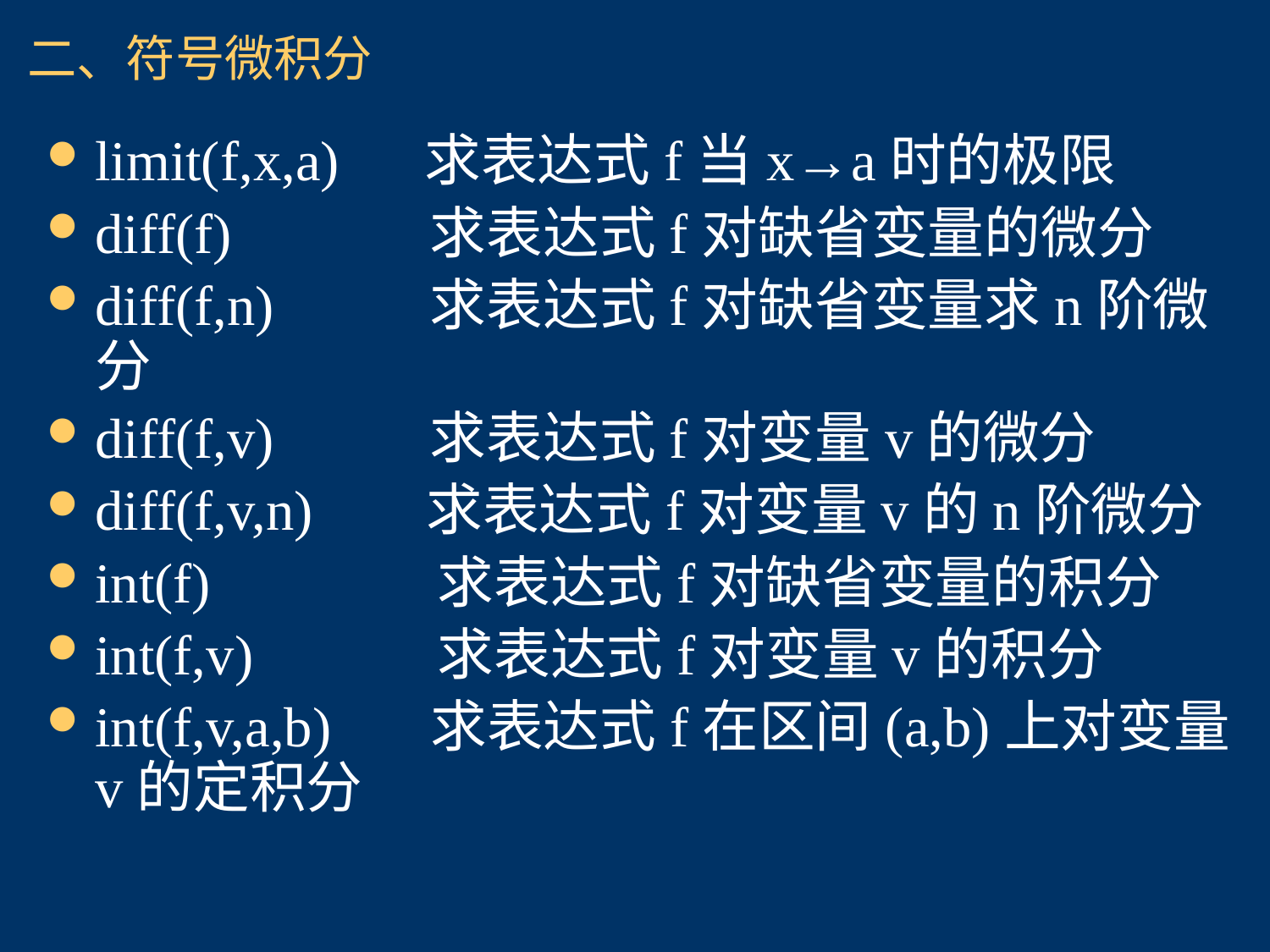

二、符号微积分
limit(f,x,a)     求表达式f当x→a时的极限
diff(f)             求表达式f对缺省变量的微分
diff(f,n)          求表达式f对缺省变量求n阶微分
diff(f,v)          求表达式f对变量v的微分
diff(f,v,n)       求表达式f对变量v的n阶微分
int(f)               求表达式f对缺省变量的积分
int(f,v)            求表达式f对变量v的积分
int(f,v,a,b)      求表达式f在区间(a,b)上对变量v的定积分